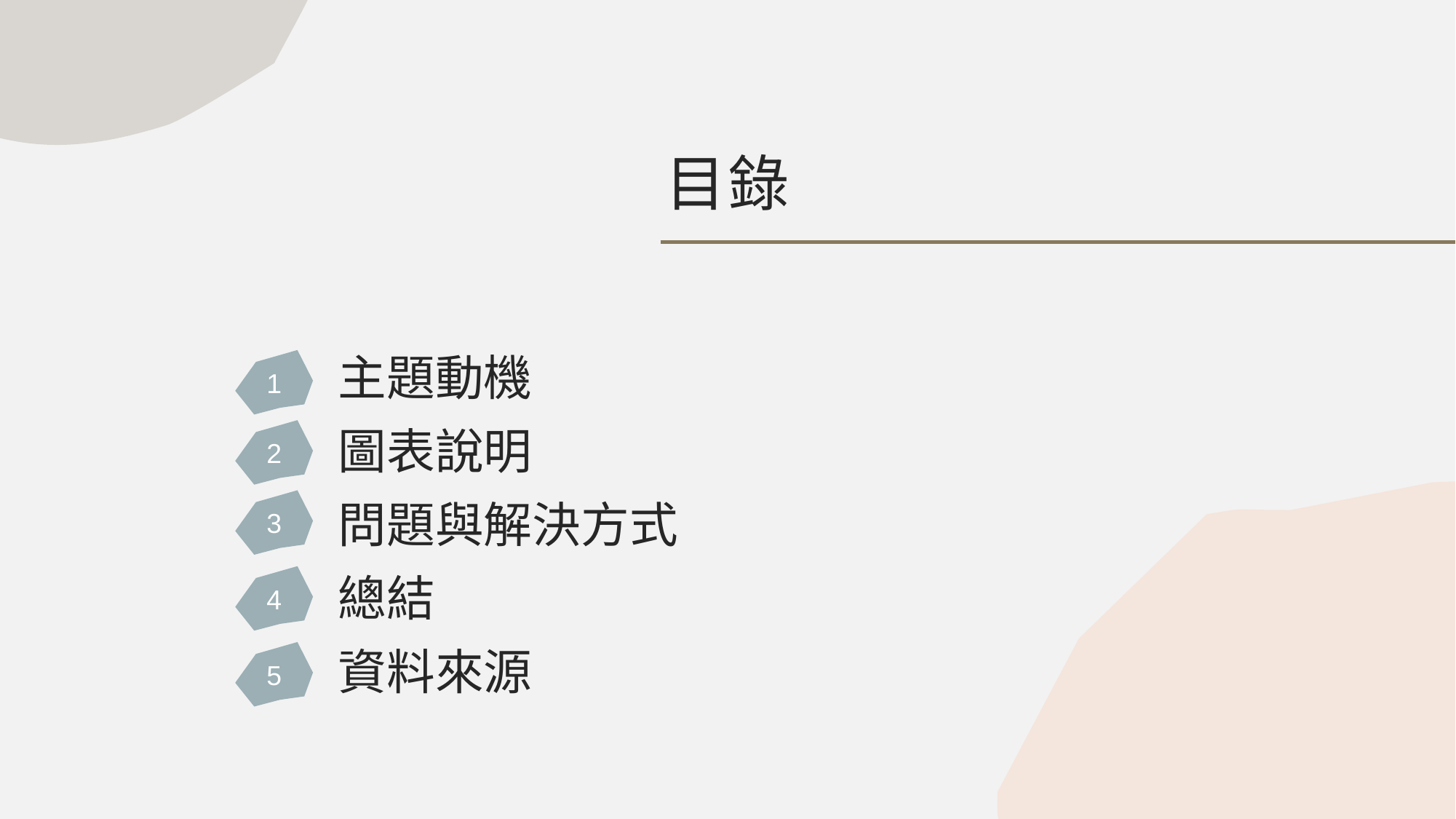

# 目錄
主題動機
圖表說明
問題與解決方式
總結
資料來源
1

2
3
4
5